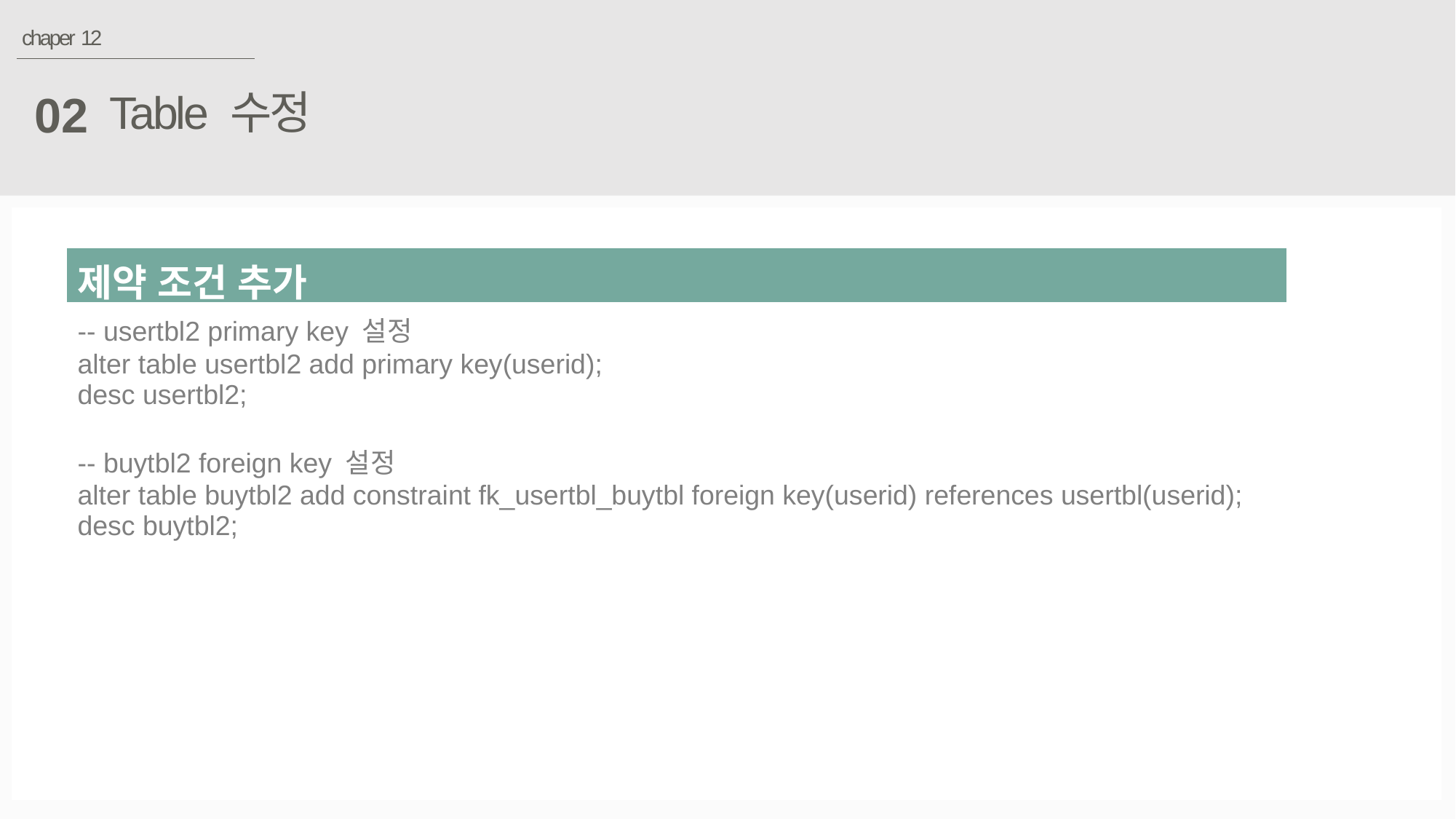

chaper  12
Table 수정
02

| 제약 조건 추가 |
| --- |
| -- usertbl2 primary key 설정 alter table usertbl2 add primary key(userid); desc usertbl2; -- buytbl2 foreign key 설정 alter table buytbl2 add constraint fk\_usertbl\_buytbl foreign key(userid) references usertbl(userid); desc buytbl2; |